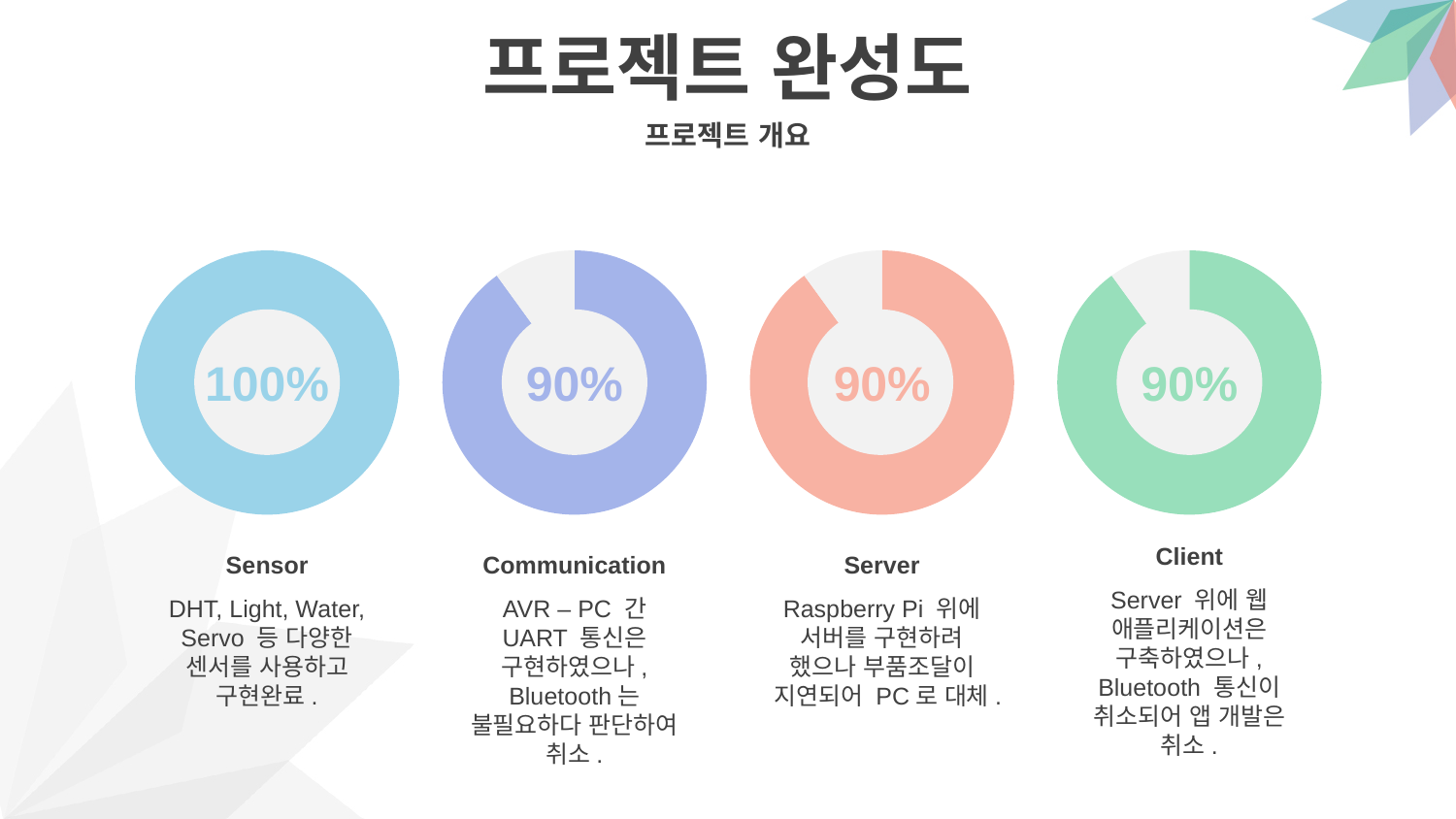

프로젝트 완성도
프로젝트 개요

### Chart

| Category | % |
|---|---|
| colored | 100.0 |
| blank | 0.0 |

### Chart

| Category | % |
|---|---|
| colored | 90.0 |
| blank | 10.0 |

### Chart

| Category | % |
|---|---|
| colored | 90.0 |
| blank | 10.0 |

### Chart

| Category | % |
|---|---|
| colored | 90.0 |
| blank | 10.0 |

100%
90%
90%
90%
Client
Server 위에 웹 애플리케이션은 구축하였으나, Bluetooth 통신이 취소되어 앱 개발은 취소.
Sensor
DHT, Light, Water, Servo 등 다양한 센서를 사용하고 구현완료.
Communication
AVR – PC 간 UART 통신은 구현하였으나, Bluetooth는 불필요하다 판단하여 취소.
Server
Raspberry Pi 위에 서버를 구현하려 했으나 부품조달이 지연되어 PC로 대체.